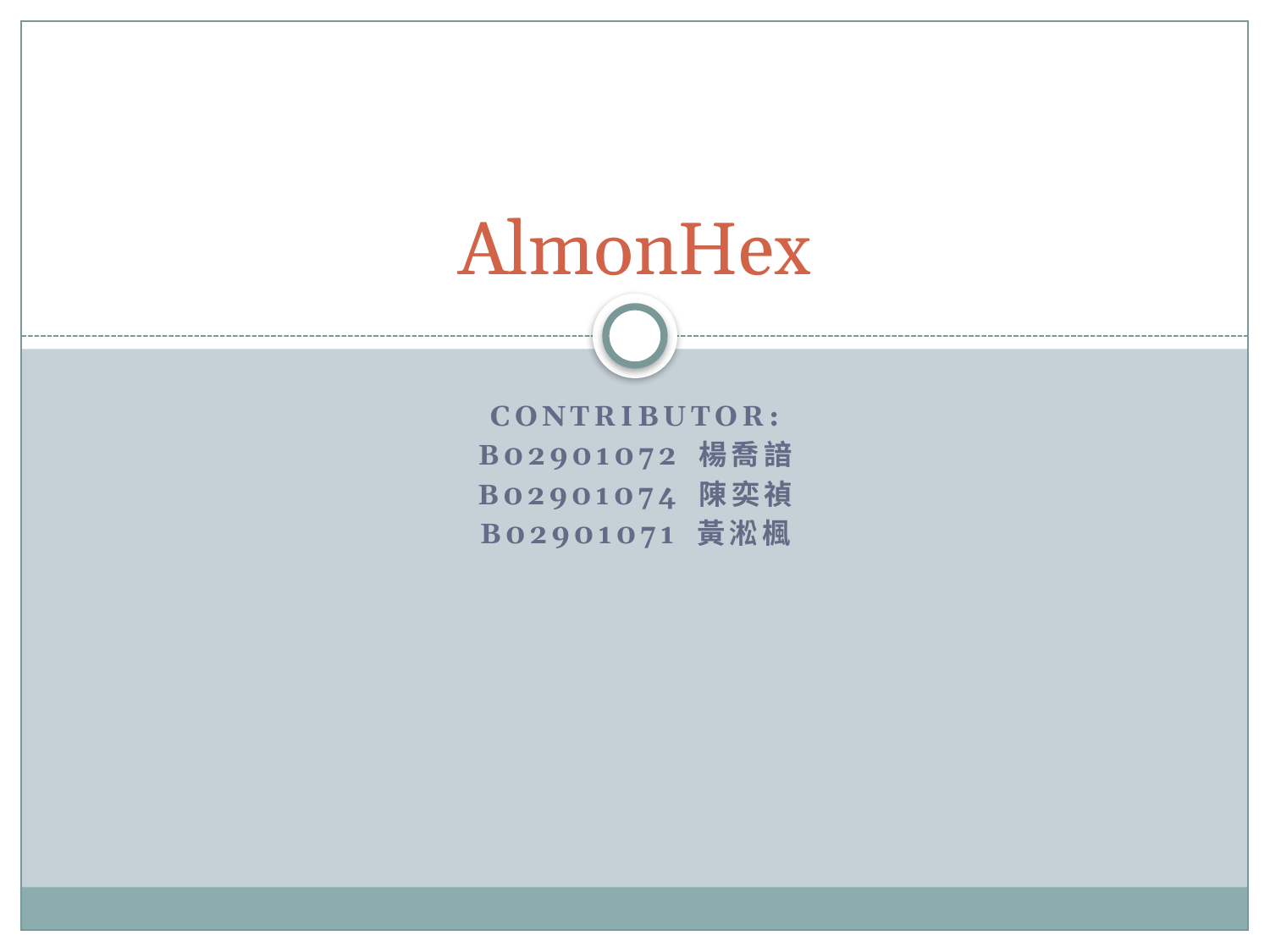

# AlmonHex
Contributor:
B02901072 楊喬諳
B02901074 陳奕禎
B02901071 黃淞楓